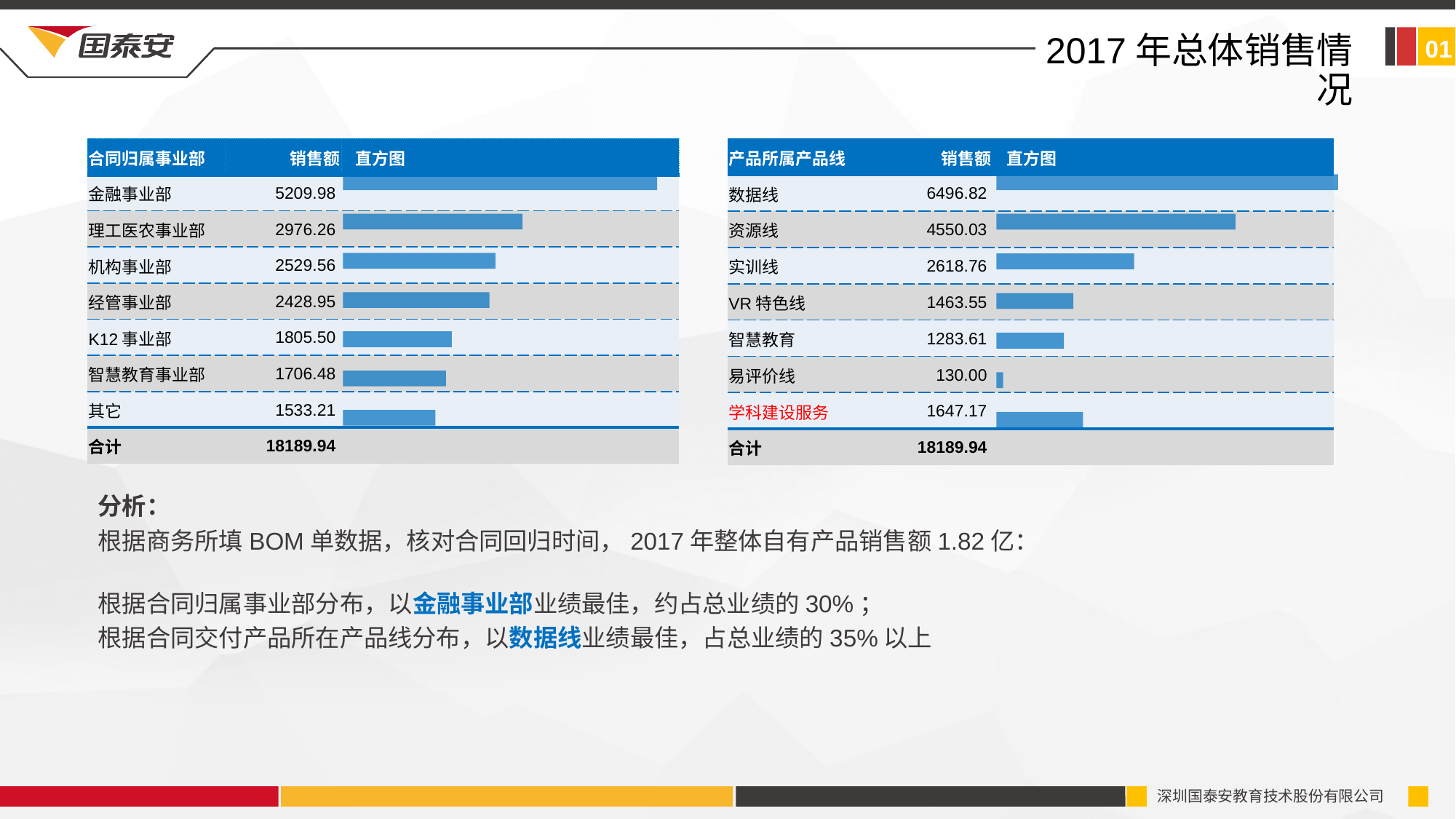

2017年总体销售情况
01
| 合同归属事业部 | 销售额 | 直方图 |
| --- | --- | --- |
| 金融事业部 | 5209.98 |  |
| 理工医农事业部 | 2976.26 |  |
| 机构事业部 | 2529.56 |  |
| 经管事业部 | 2428.95 |  |
| K12事业部 | 1805.50 |  |
| 智慧教育事业部 | 1706.48 |  |
| 其它 | 1533.21 |  |
| 合计 | 18189.94 |  |
| 产品所属产品线 | 销售额 | 直方图 |
| --- | --- | --- |
| 数据线 | 6496.82 |  |
| 资源线 | 4550.03 |  |
| 实训线 | 2618.76 |  |
| VR特色线 | 1463.55 |  |
| 智慧教育 | 1283.61 |  |
| 易评价线 | 130.00 |  |
| 学科建设服务 | 1647.17 |  |
| 合计 | 18189.94 |  |

### Chart

| Category | 2017年销售额 |
|---|---|
| 数据线 | 6496.8151 |
| 资源线 | 4550.0272 |
| 实训线 | 2618.764 |
| VR特色线 | 1463.55196 |
| 智慧教育 | 1283.608 |
| 易评价线 | 130.0 |
| 学科建设服务 | 1647.1714 |

### Chart

| Category | 2017年销售额 |
|---|---|
| 金融事业部 | 5209.9813 |
| 理工医农事业部 | 2976.2565 |
| 机构事业部 | 2529.5593 |
| 经管事业部 | 2428.949 |
| K12事业部 | 1805.49636 |
| 智慧教育事业部 | 1706.4832 |
| 其它 | 1533.212 |
分析：
根据商务所填BOM单数据，核对合同回归时间，2017年整体自有产品销售额1.82亿：
根据合同归属事业部分布，以金融事业部业绩最佳，约占总业绩的30%；
根据合同交付产品所在产品线分布，以数据线业绩最佳，占总业绩的35%以上